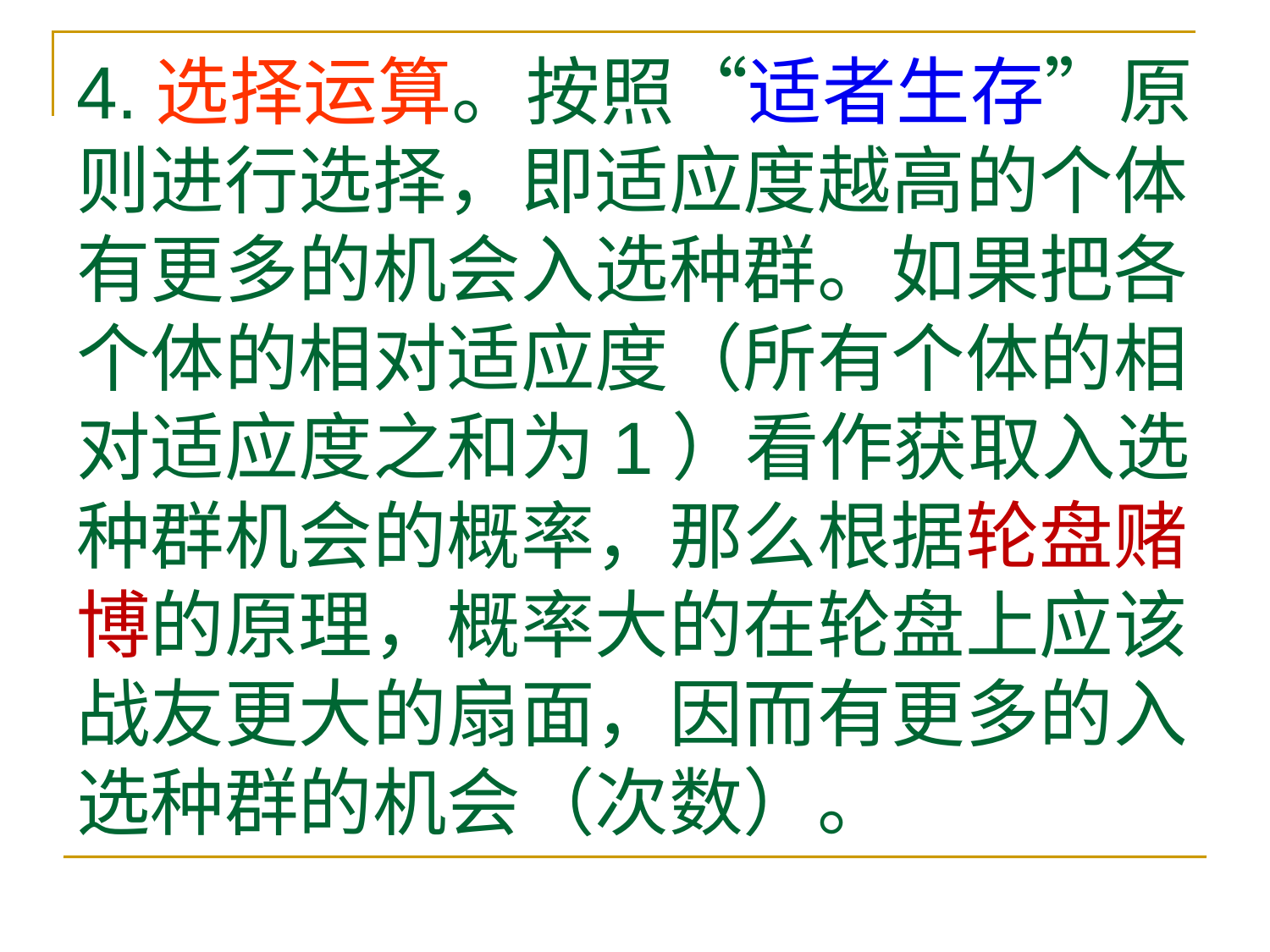

# 4.选择运算。按照“适者生存”原则进行选择，即适应度越高的个体有更多的机会入选种群。如果把各个体的相对适应度（所有个体的相对适应度之和为1）看作获取入选种群机会的概率，那么根据轮盘赌博的原理，概率大的在轮盘上应该战友更大的扇面，因而有更多的入选种群的机会（次数）。